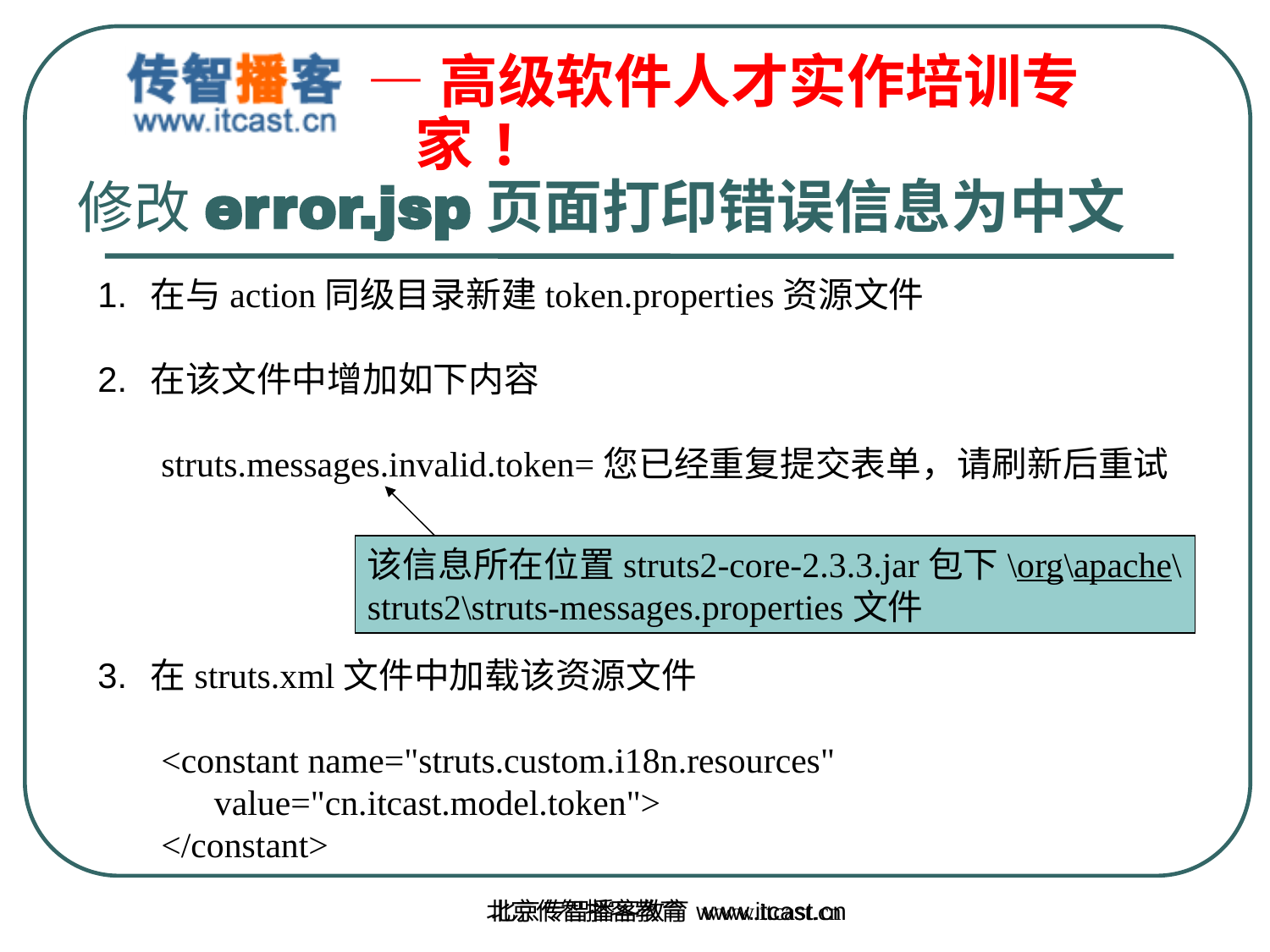

修改error.jsp页面打印错误信息为中文
在与action同级目录新建token.properties资源文件

在该文件中增加如下内容

struts.messages.invalid.token=您已经重复提交表单，请刷新后重试

在struts.xml文件中加载该资源文件

<constant name="struts.custom.i18n.resources" value="cn.itcast.model.token">
</constant>

该信息所在位置struts2-core-2.3.3.jar包下\org\apache\struts2\struts-messages.properties文件
北京传智播客教育 www.itcast.cn
北京传智播客教育 www.itcast.cn